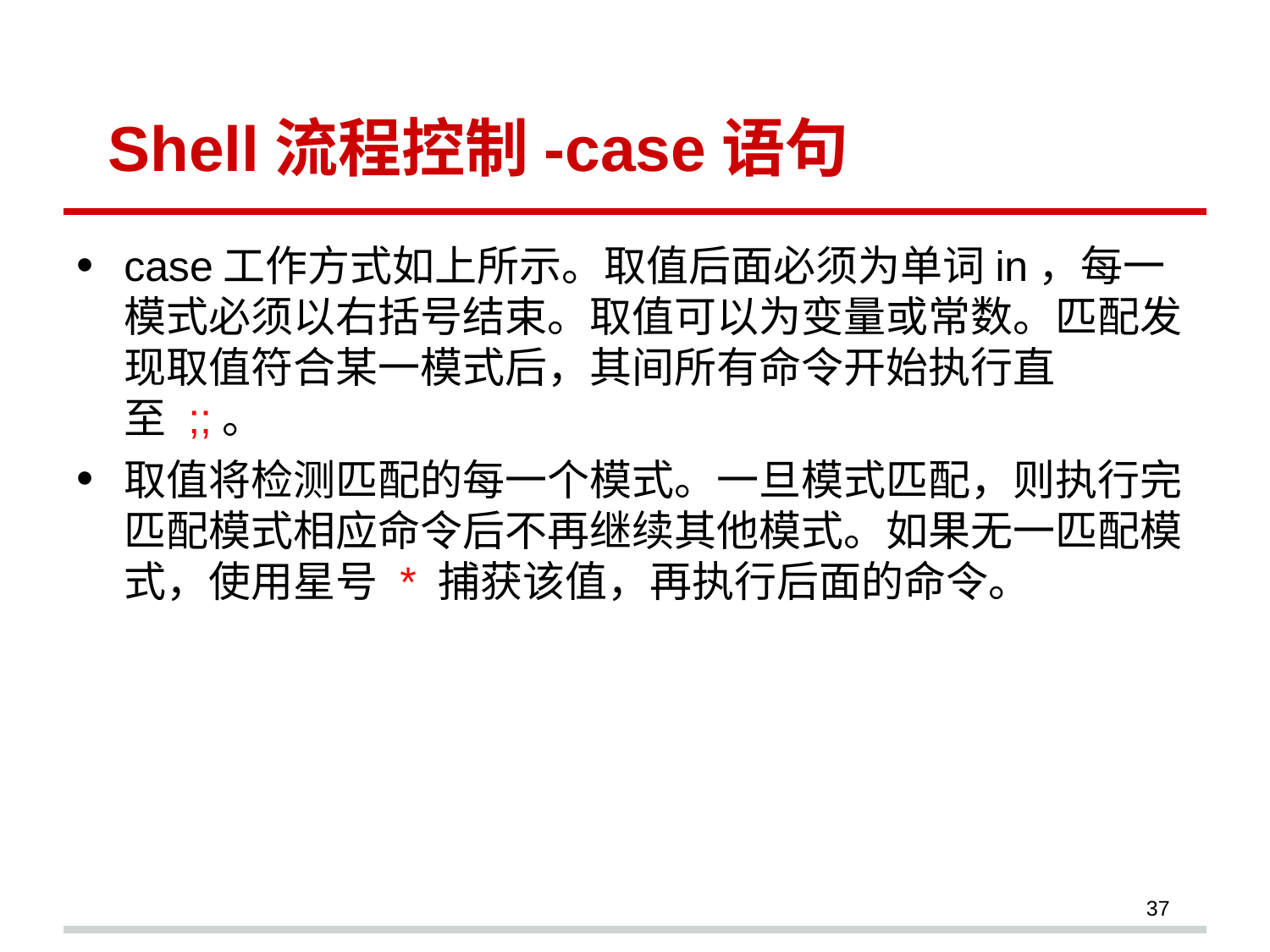

# Shell流程控制-case语句
case工作方式如上所示。取值后面必须为单词in，每一模式必须以右括号结束。取值可以为变量或常数。匹配发现取值符合某一模式后，其间所有命令开始执行直至 ;;。
取值将检测匹配的每一个模式。一旦模式匹配，则执行完匹配模式相应命令后不再继续其他模式。如果无一匹配模式，使用星号 * 捕获该值，再执行后面的命令。

37